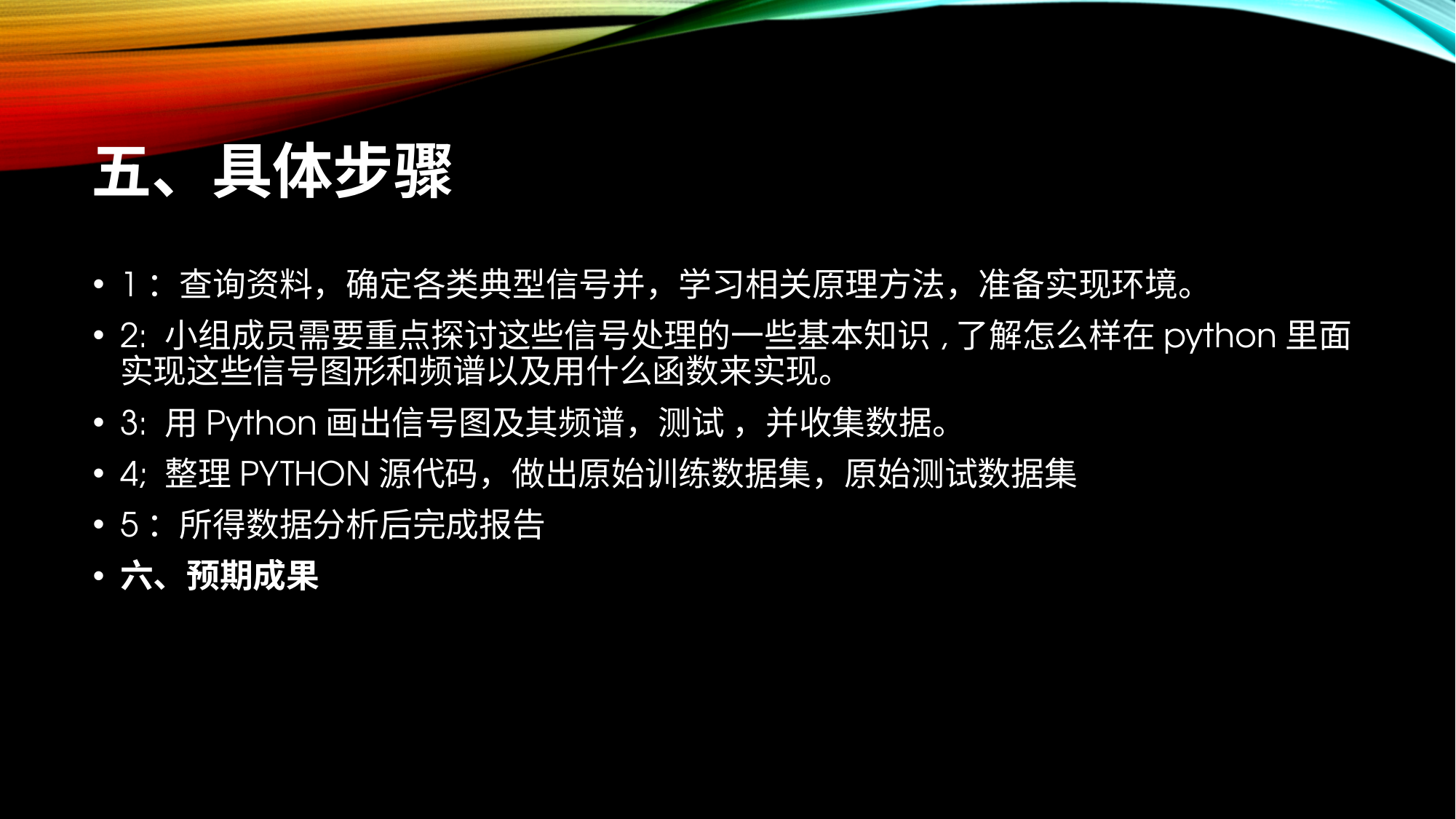

# 五、具体步骤
1：查询资料，确定各类典型信号并，学习相关原理方法，准备实现环境。
2: 小组成员需要重点探讨这些信号处理的一些基本知识,了解怎么样在python里面实现这些信号图形和频谱以及用什么函数来实现。
3: 用Python画出信号图及其频谱，测试 ，并收集数据。
4; 整理PYTHON源代码，做出原始训练数据集，原始测试数据集
5：所得数据分析后完成报告
六、预期成果